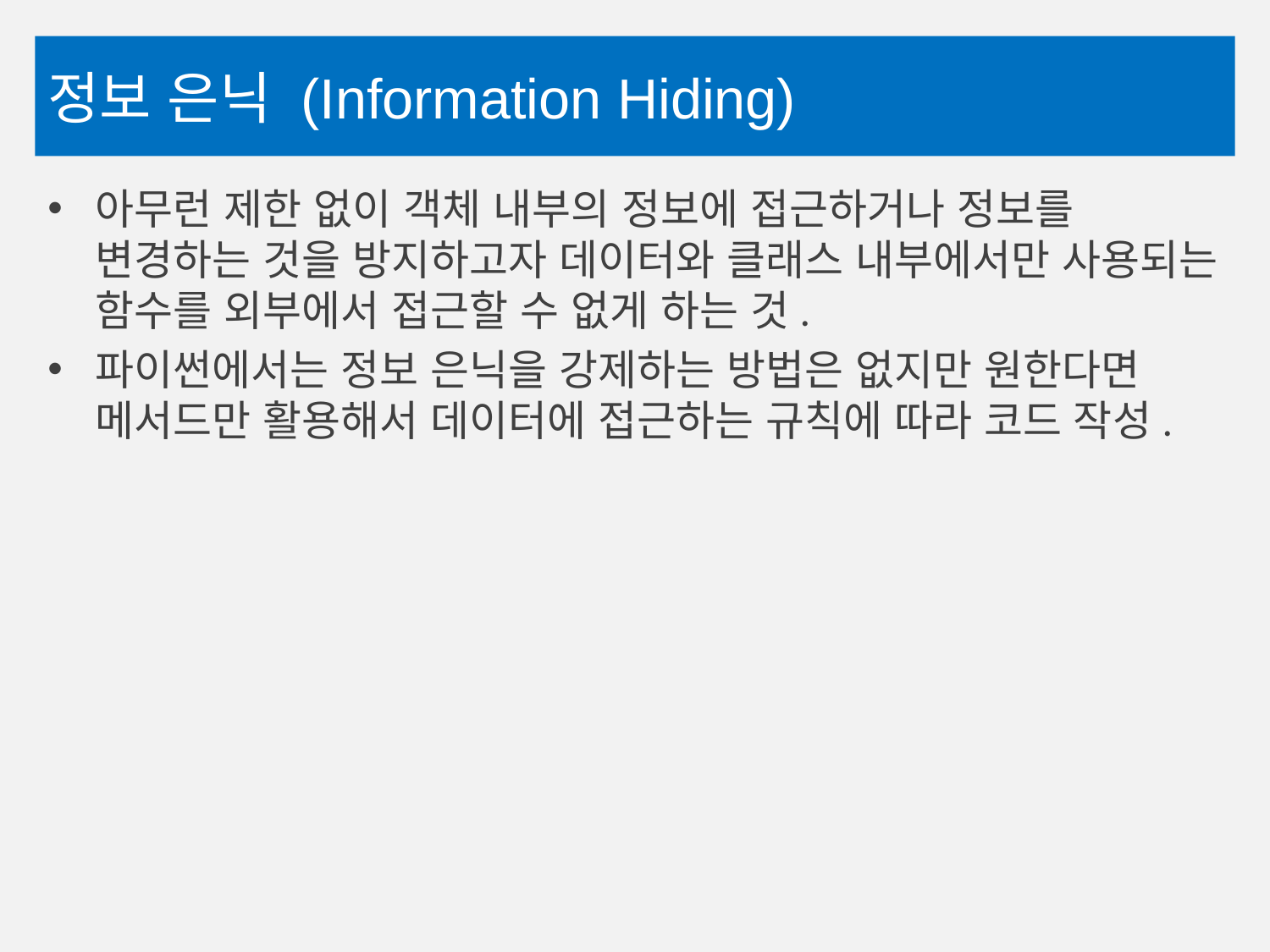

# 정보 은닉 (Information Hiding)
아무런 제한 없이 객체 내부의 정보에 접근하거나 정보를 변경하는 것을 방지하고자 데이터와 클래스 내부에서만 사용되는 함수를 외부에서 접근할 수 없게 하는 것.
파이썬에서는 정보 은닉을 강제하는 방법은 없지만 원한다면 메서드만 활용해서 데이터에 접근하는 규칙에 따라 코드 작성.